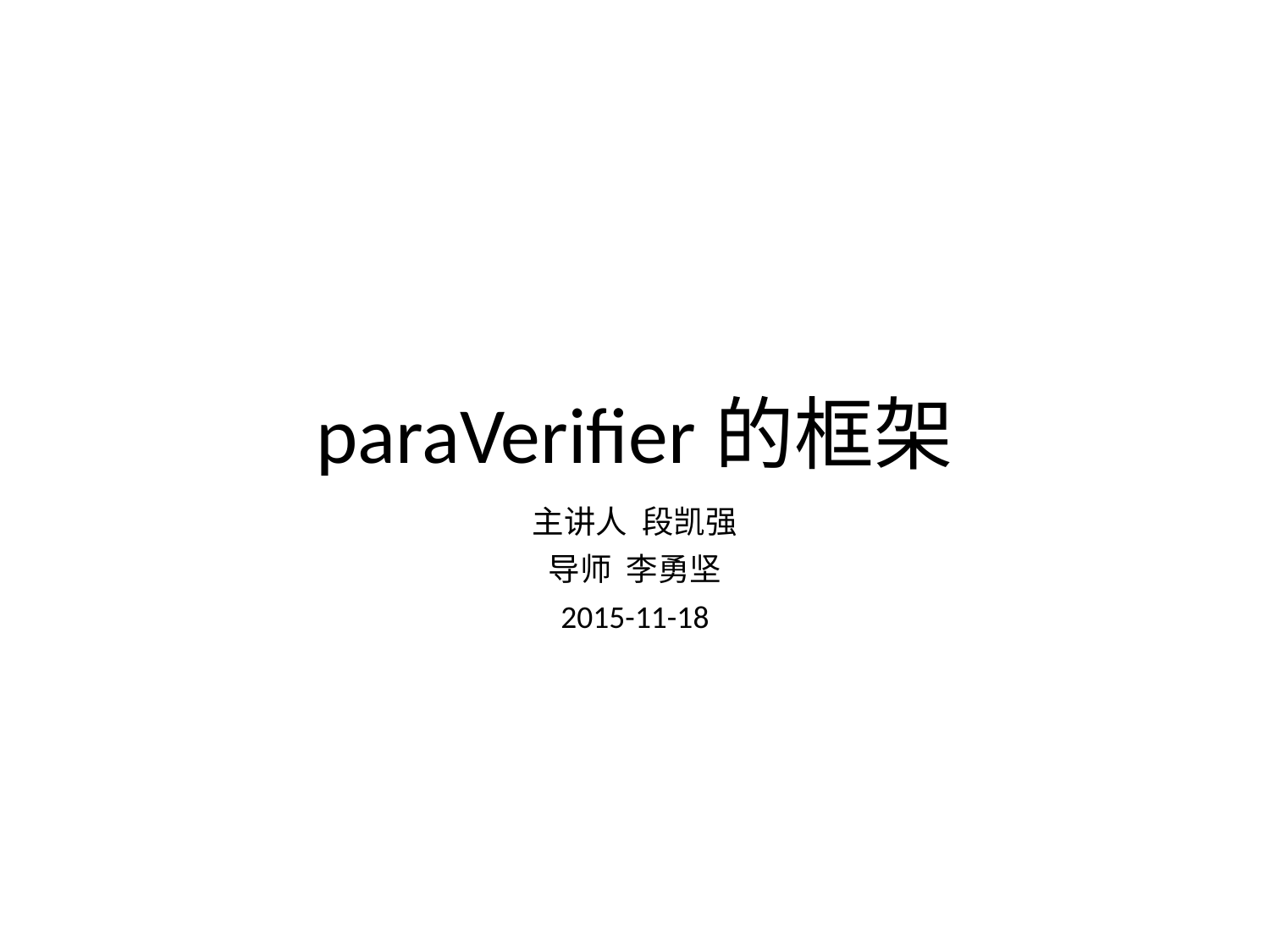

# paraVerifier的框架
主讲人  段凯强
导师  李勇坚
2015-11-18